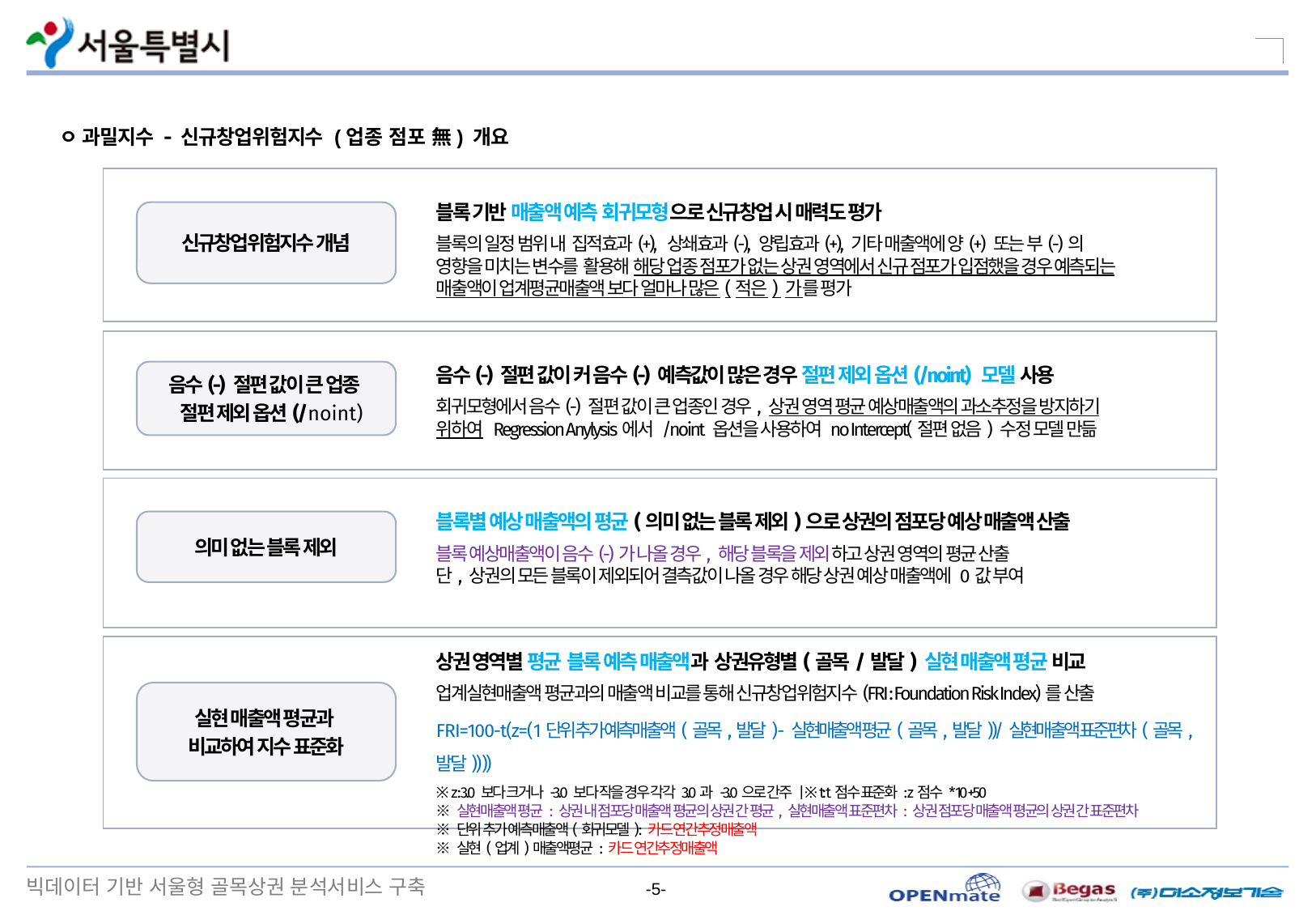

ㅇ 과밀지수 - 신규창업위험지수 (업종 점포 無) 개요

블록 기반 매출액 예측 회귀모형으로 신규창업 시 매력도 평가

블록의 일정 범위 내  집적효과(+),  상쇄효과(-), 양립효과(+), 기타 매출액에 양(+) 또는 부(-)의 영향을 미치는 변수를  활용해 해당 업종 점포가 없는 상권 영역에서 신규 점포가 입점했을 경우 예측되는 매출액이 업계평균매출액 보다 얼마나 많은(적은) 가를 평가

신규창업위험지수 개념

음수(-) 절편 값이 커 음수(-) 예측값이 많은 경우 절편 제외 옵션(/noint) 모델 사용

회귀모형에서 음수(-) 절편 값이 큰 업종인 경우, 상권 영역 평균 예상매출액의 과소추정을 방지하기 위하여 Regression Anylysis에서 /noint 옵션을 사용하여 no Intercept(절편 없음) 수정 모델 만듦

음수(-) 절편 값이 큰 업종
 절편 제외 옵션(/noint)

블록별 예상 매출액의 평균(의미 없는 블록 제외)으로 상권의 점포당 예상 매출액 산출

블록 예상매출액이 음수(-)가 나올 경우, 해당 블록을 제외하고 상권 영역의 평균 산출
단, 상권의 모든 블록이 제외되어 결측값이 나올 경우 해당 상권 예상 매출액에 0값 부여

의미 없는 블록 제외

상권 영역별 평균  블록 예측 매출액과  상권유형별(골목/발달) 실현 매출액 평균 비교

업계실현매출액 평균과의 매출액 비교를 통해 신규창업위험지수(FRI : Foundation Risk Index)를 산출

FRI=100-t(z=(1단위 추가 예측매출액(골목,발달)  - 실현매출액 평균(골목,발달) )/실현매출액 표준편차(골목,발달) )))

※ z : 3.0 보다 크거나 -3.0 보다 작을 경우 각각 3.0과 -3.0으로 간주 |※ t: t점수 표준화 : z점수 * 10 +50
※ 실현매출액 평균 : 상권 내 점포당 매출액 평균의 상권 간 평균, 실현매출액 표준편차 : 상권 점포당 매출액 평균의 상권 간 표준편차
※ 단위 추가 예측매출액(회귀모델) : 카드 연간추정매출액
※ 실현(업계)매출액평균 : 카드 연간추정매출액

실현 매출액 평균과
비교하여 지수 표준화